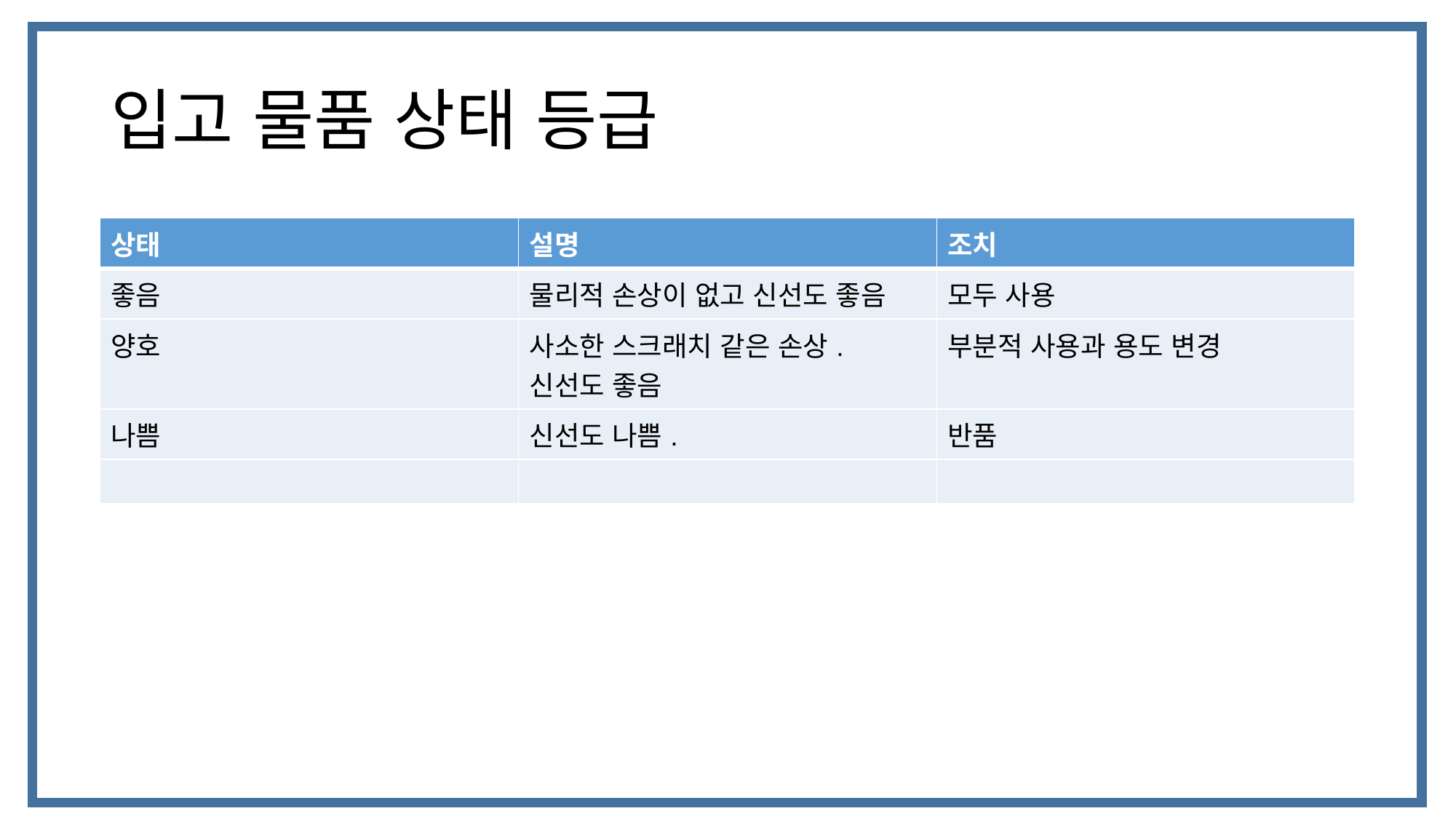

# 입고 물품 상태 등급
| 상태 | 설명 | 조치 |
| --- | --- | --- |
| 좋음 | 물리적 손상이 없고 신선도 좋음 | 모두 사용 |
| 양호 | 사소한 스크래치 같은 손상. 신선도 좋음 | 부분적 사용과 용도 변경 |
| 나쁨 | 신선도 나쁨. | 반품 |
|  |  |  |